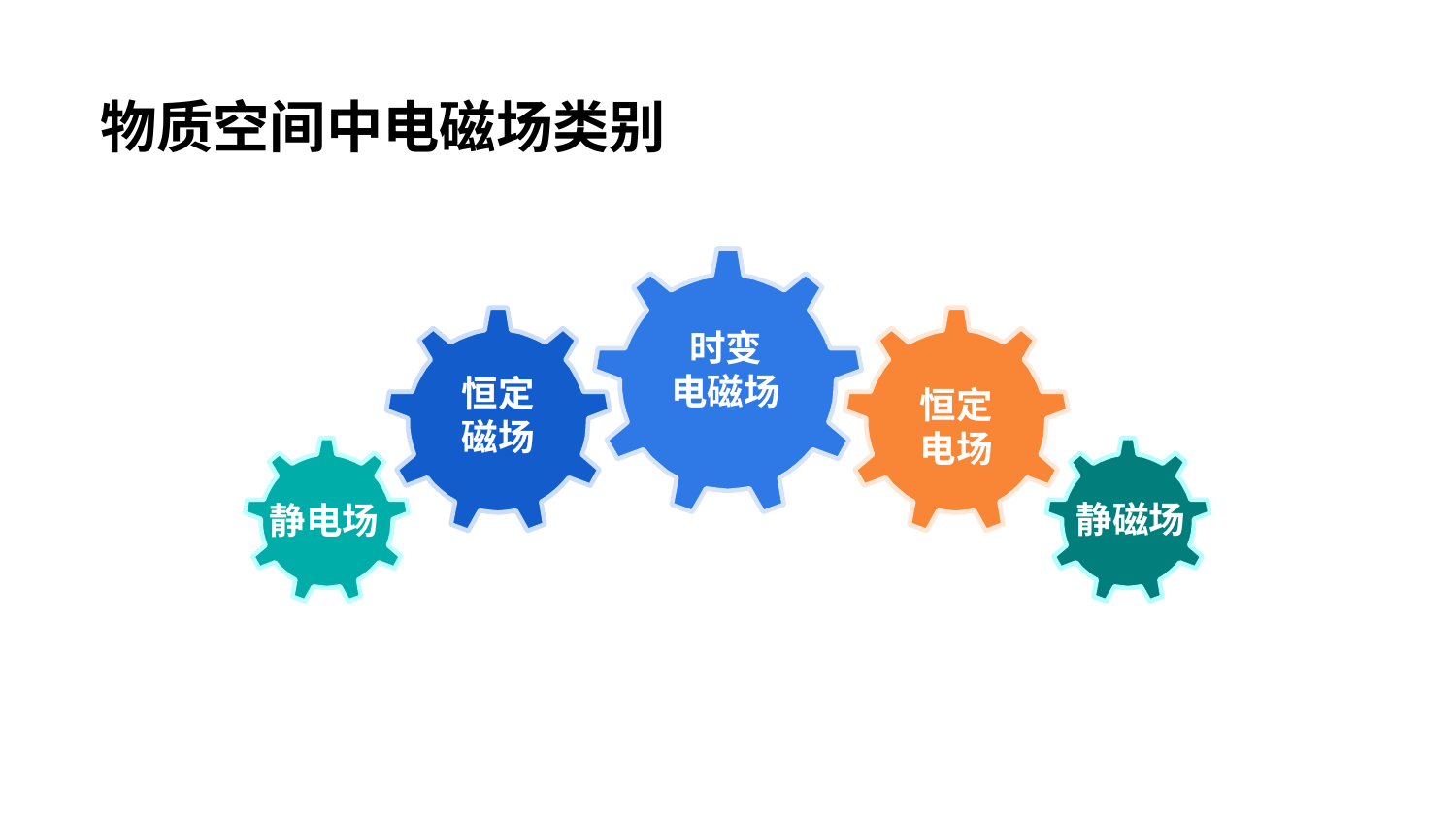

物质空间中电磁场类别

时变
电磁场
恒定
磁场
恒定
电场

静磁场
静电场